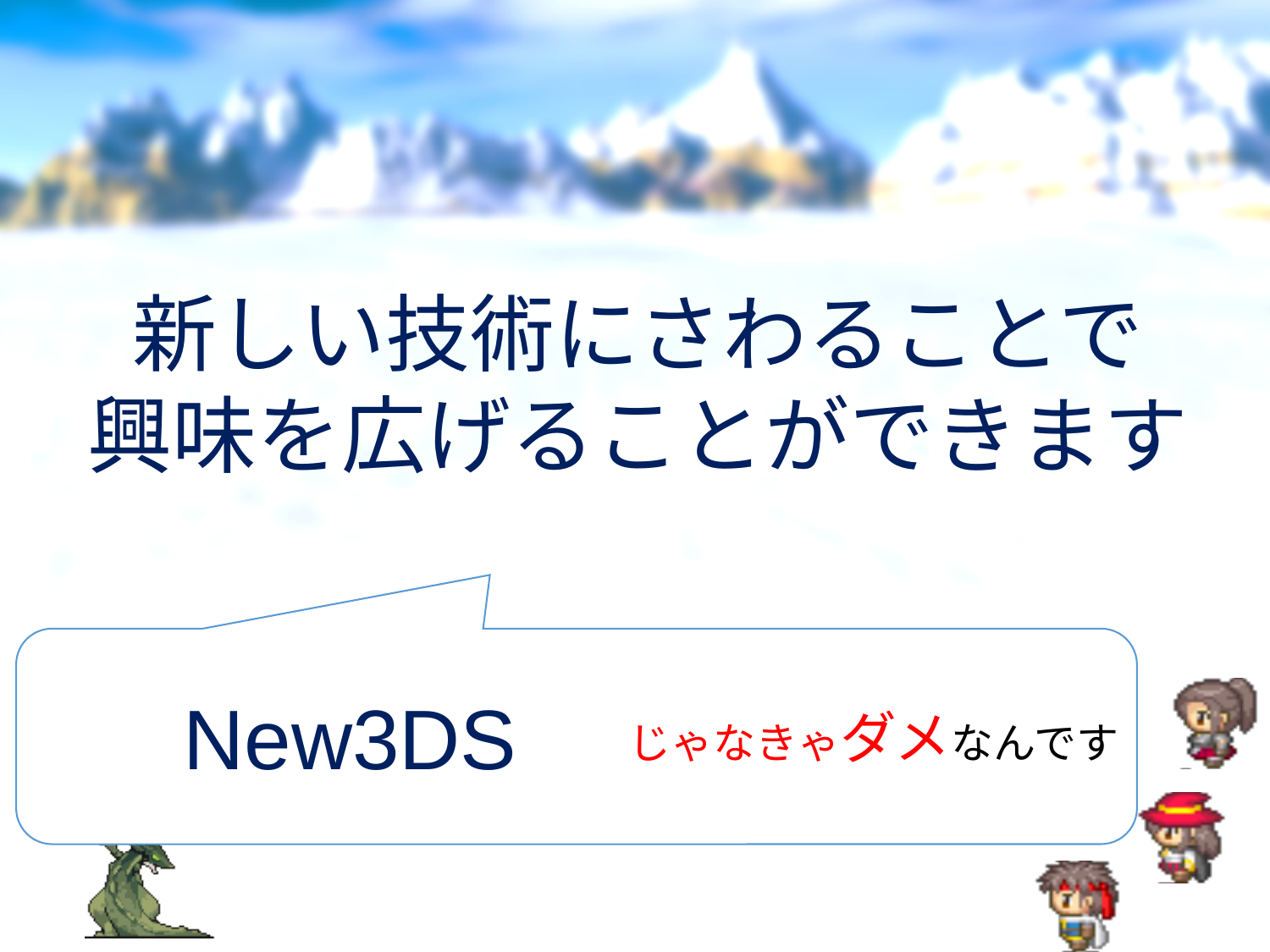

新しい技術にさわることで
興味を広げることができます

New3DS
じゃなきゃダメなんです